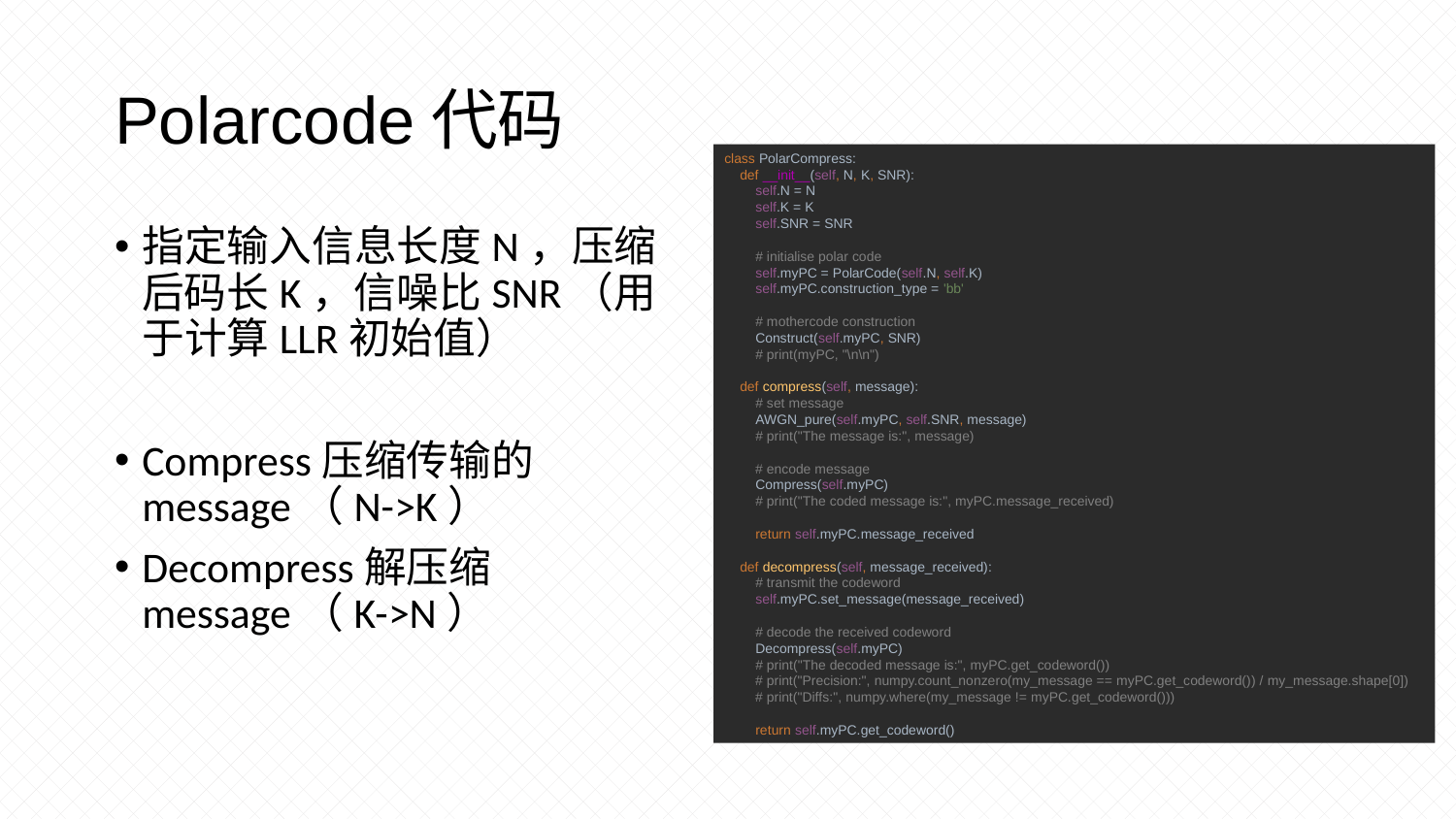

# Polarcode代码
class PolarCompress:
    def __init__(self, N, K, SNR):
        self.N = N
        self.K = K
        self.SNR = SNR
        # initialise polar code
        self.myPC = PolarCode(self.N, self.K)
        self.myPC.construction_type = 'bb'
        # mothercode construction
        Construct(self.myPC, SNR)
        # print(myPC, "\n\n")
    def compress(self, message):
        # set message
        AWGN_pure(self.myPC, self.SNR, message)
        # print("The message is:", message)
        # encode message
        Compress(self.myPC)
        # print("The coded message is:", myPC.message_received)
        return self.myPC.message_received
    def decompress(self, message_received):
        # transmit the codeword
        self.myPC.set_message(message_received)
        # decode the received codeword
        Decompress(self.myPC)
        # print("The decoded message is:", myPC.get_codeword())
        # print("Precision:", numpy.count_nonzero(my_message == myPC.get_codeword()) / my_message.shape[0])
        # print("Diffs:", numpy.where(my_message != myPC.get_codeword()))
        return self.myPC.get_codeword()
指定输入信息长度N，压缩后码长K，信噪比SNR（用于计算LLR初始值）

Compress压缩传输的message（N->K）
Decompress解压缩message（K->N）